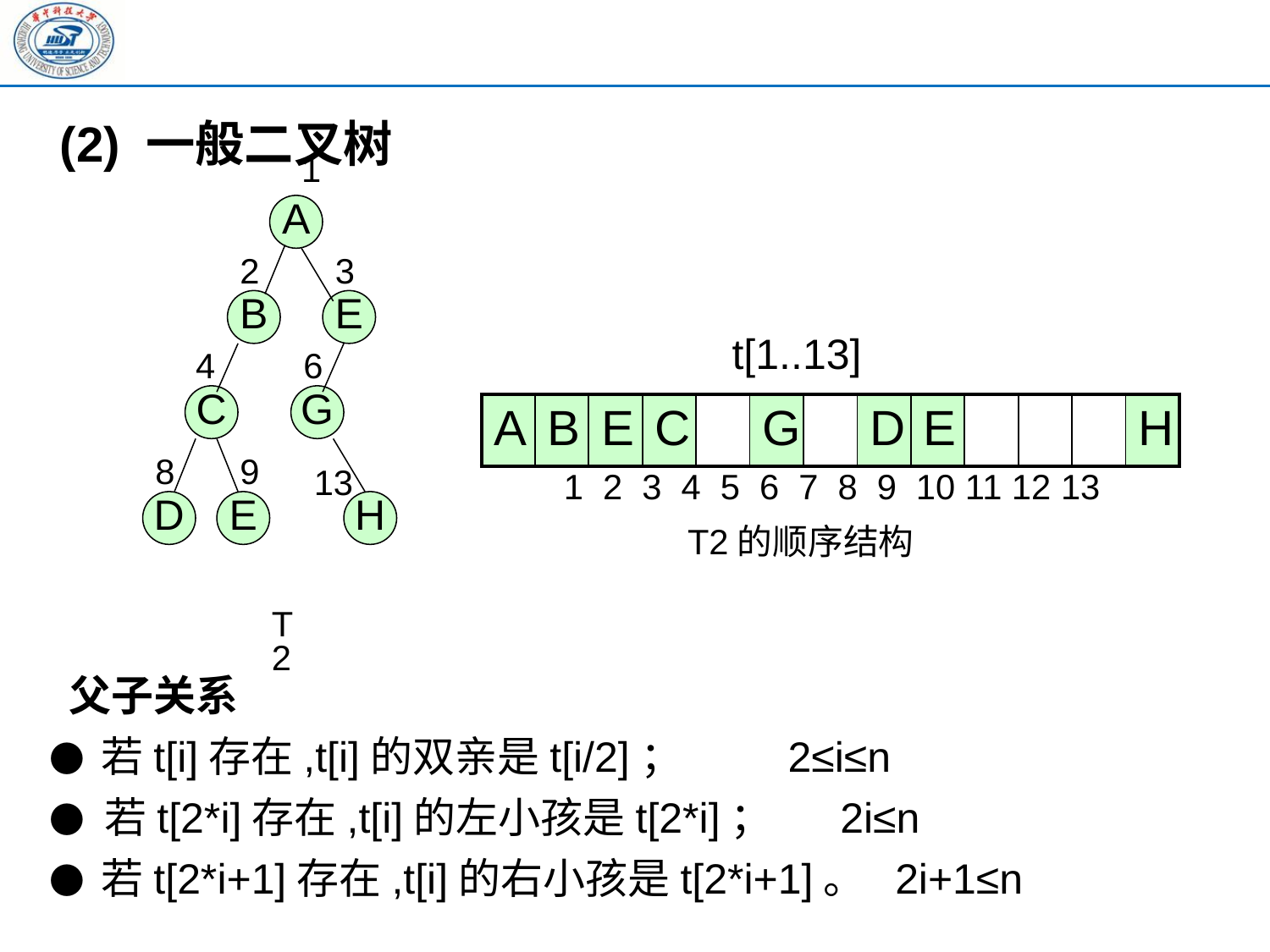

(2) 一般二叉树
1
A
2

3
B
E
t[1..13]
4

6

C
G
| A | B | E | C |  | G |  | D | E |  |  |  | H |
| --- | --- | --- | --- | --- | --- | --- | --- | --- | --- | --- | --- | --- |

8
9
1  2  3  4  5  6  7  8  9  10 11 12 13
13
D
E
H
T2的顺序结构
T2
 父子关系
● 若t[i]存在,t[i]的双亲是t[i/2]；          2≤i≤n
● 若t[2*i]存在,t[i]的左小孩是t[2*i]；      2i≤n
● 若t[2*i+1]存在,t[i]的右小孩是t[2*i+1]。  2i+1≤n